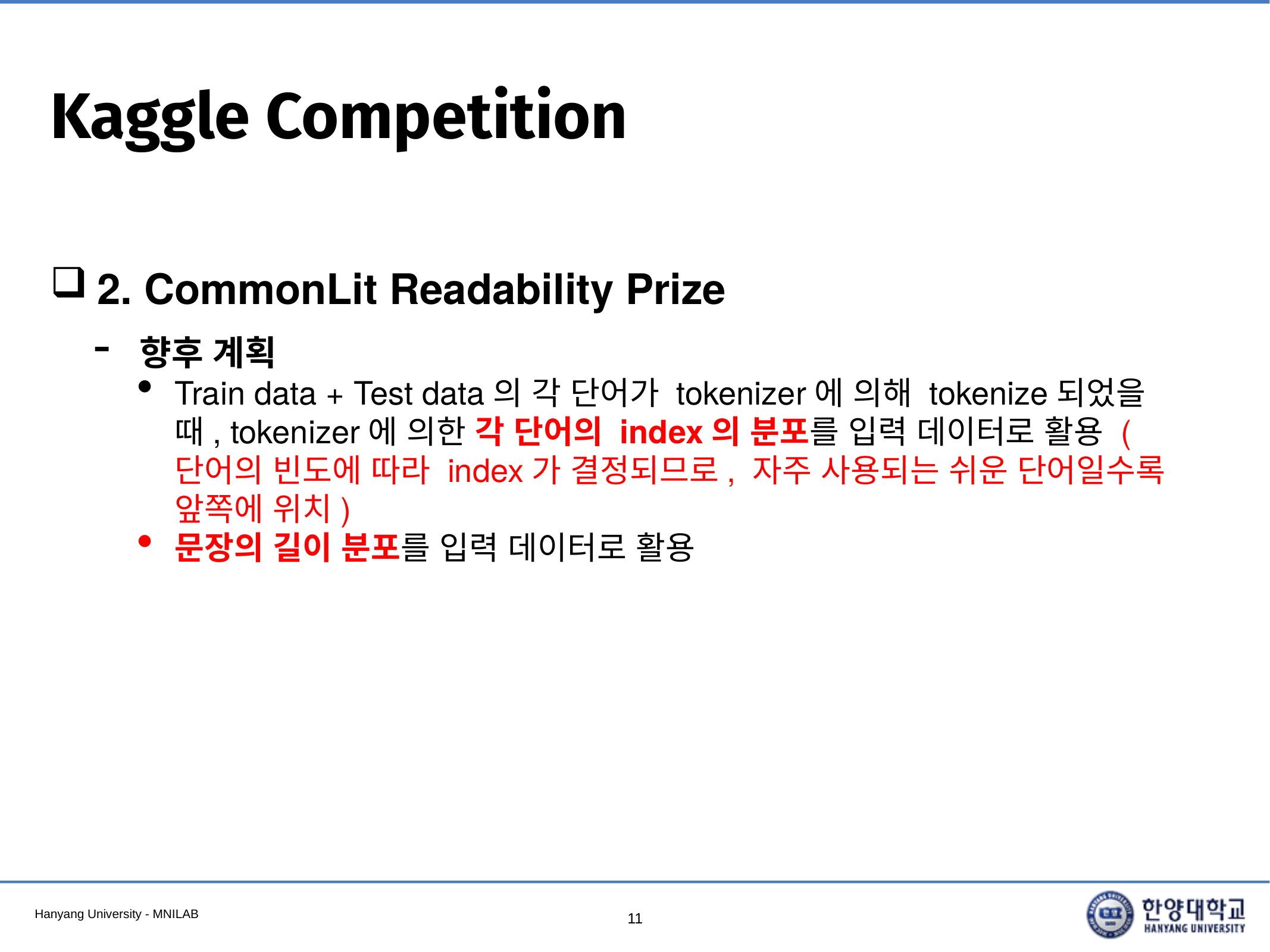

# Kaggle Competition
2. CommonLit Readability Prize
향후 계획
Train data + Test data의 각 단어가 tokenizer에 의해 tokenize되었을 때, tokenizer에 의한 각 단어의 index의 분포를 입력 데이터로 활용 (단어의 빈도에 따라 index가 결정되므로, 자주 사용되는 쉬운 단어일수록 앞쪽에 위치)
문장의 길이 분포를 입력 데이터로 활용
11